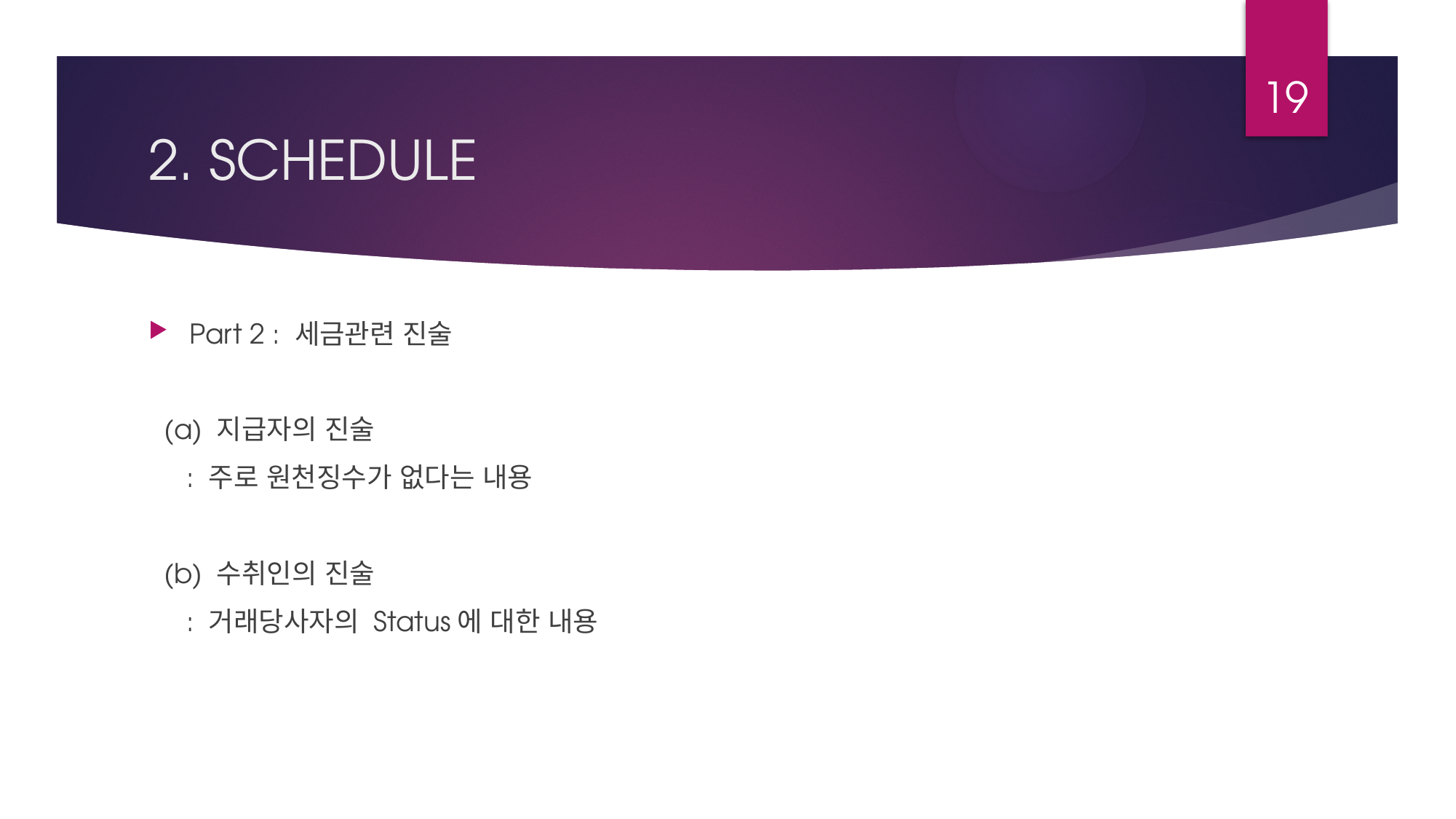

19
# 2. SCHEDULE
Part 2 : 세금관련 진술

  (a) 지급자의 진술
     : 주로 원천징수가 없다는 내용

  (b) 수취인의 진술
     : 거래당사자의 Status에 대한 내용